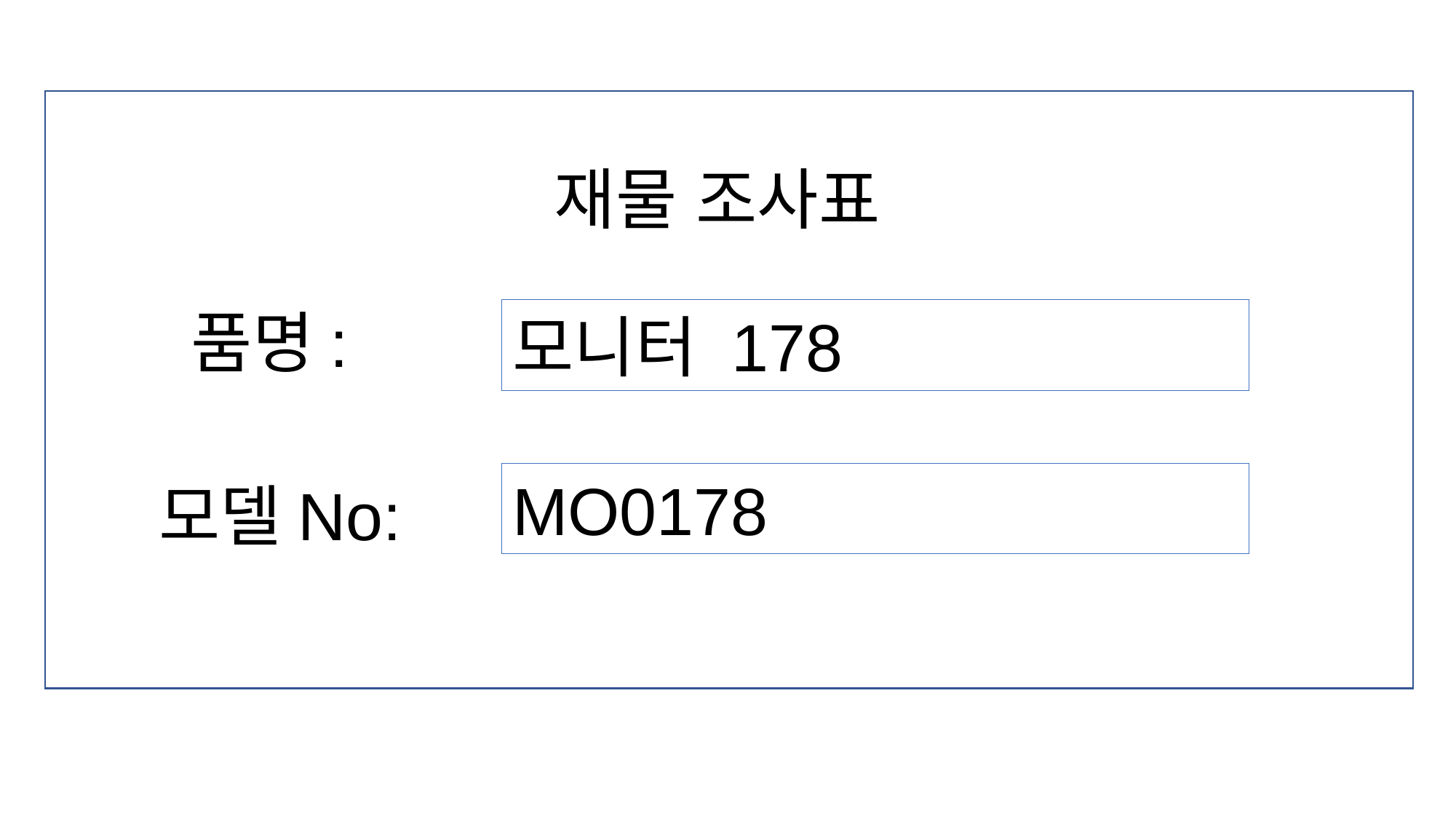

재물 조사표
품명:
모니터 178
MO0178
모델No: